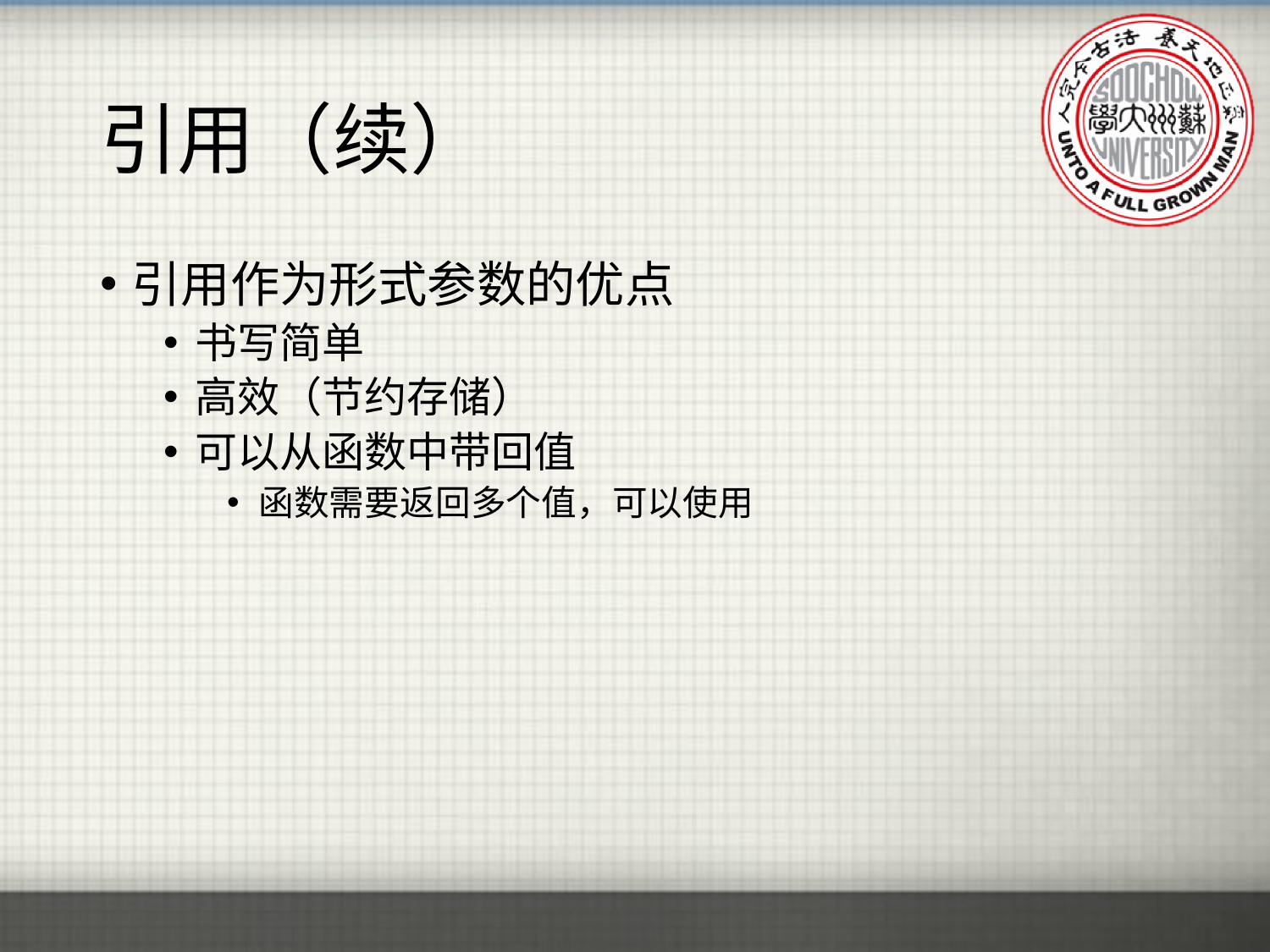

# 引用（续）
引用作为形式参数的优点
书写简单
高效（节约存储）
可以从函数中带回值
函数需要返回多个值，可以使用